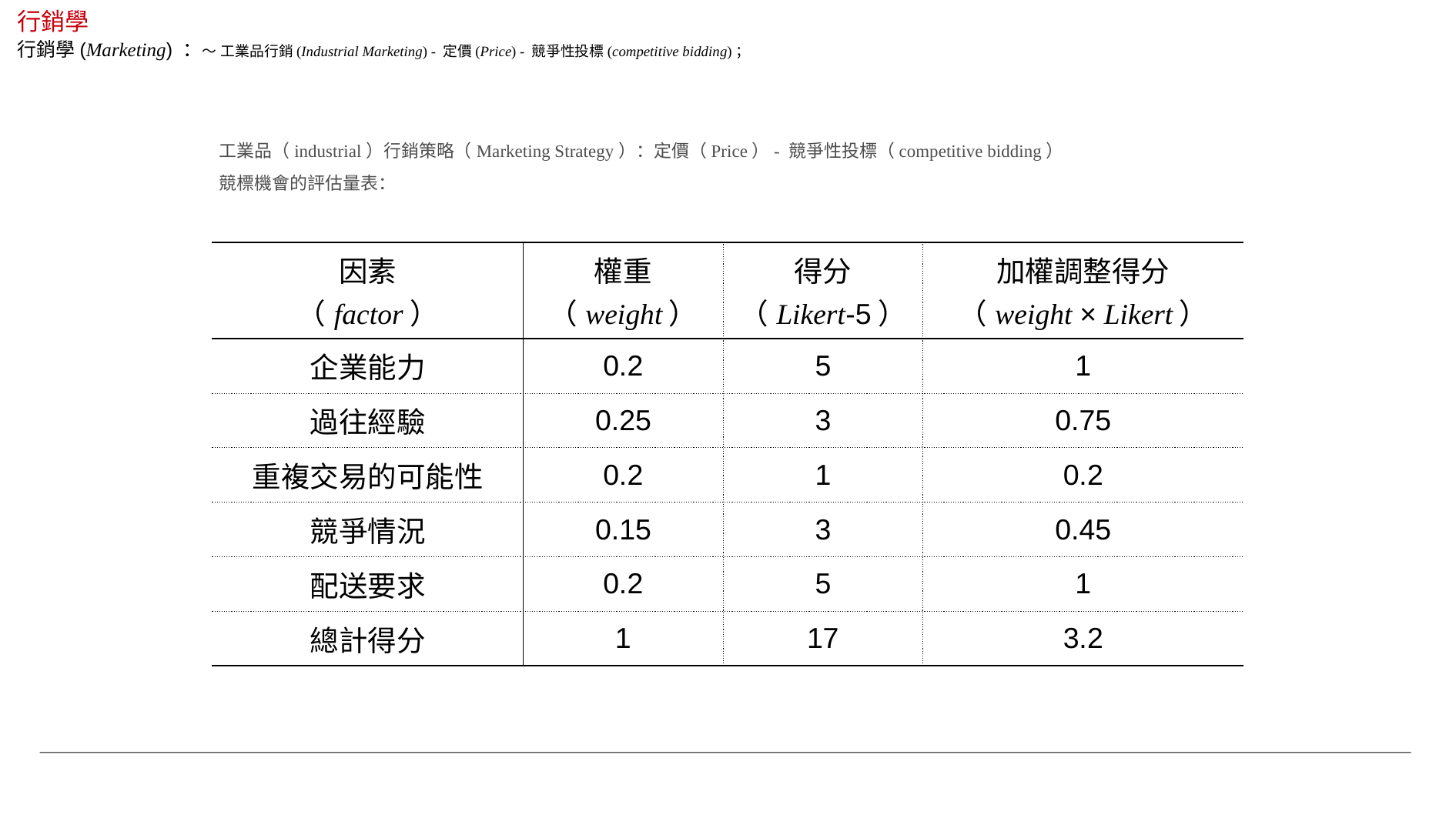

行銷學
行銷學(Marketing) ：～ 工業品行銷(Industrial Marketing) - 定價(Price) - 競爭性投標(competitive bidding)；
工業品（industrial）行銷策略（Marketing Strategy）：定價（Price）- 競爭性投標（competitive bidding）
競標機會的評估量表：
| 因素 （factor） | 權重 （weight） | 得分 （Likert-5） | 加權調整得分 （weight × Likert） |
| --- | --- | --- | --- |
| 企業能力 | 0.2 | 5 | 1 |
| 過往經驗 | 0.25 | 3 | 0.75 |
| 重複交易的可能性 | 0.2 | 1 | 0.2 |
| 競爭情況 | 0.15 | 3 | 0.45 |
| 配送要求 | 0.2 | 5 | 1 |
| 總計得分 | 1 | 17 | 3.2 |